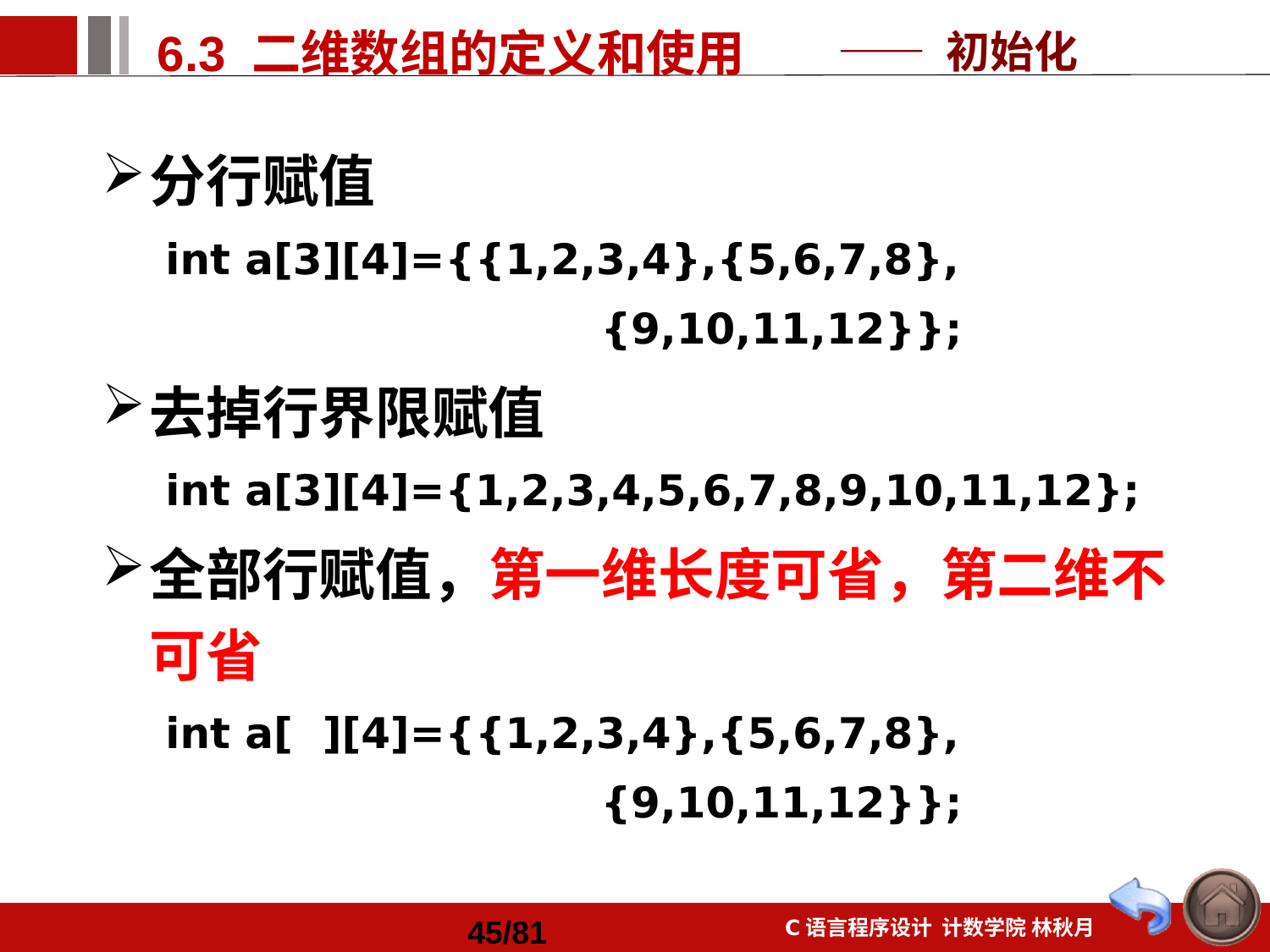

—— 初始化
分行赋值
int a[3][4]={{1,2,3,4},{5,6,7,8},
				 {9,10,11,12}};
去掉行界限赋值
int a[3][4]={1,2,3,4,5,6,7,8,9,10,11,12};
全部行赋值，第一维长度可省，第二维不可省
int a[  ][4]={{1,2,3,4},{5,6,7,8},
				 {9,10,11,12}};